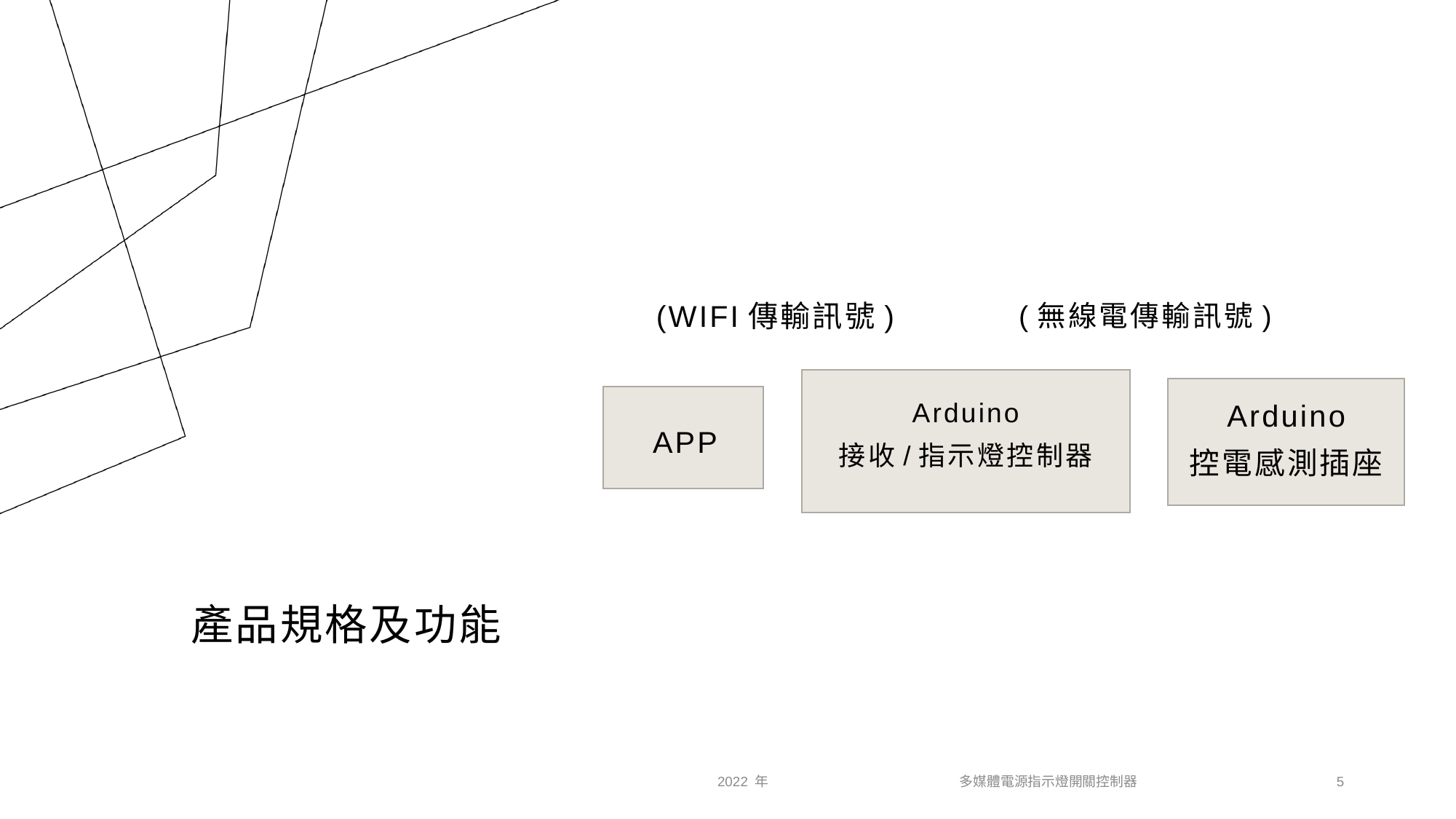

(WIFI傳輸訊號)
(無線電傳輸訊號)

Arduino
接收/指示燈控制器
Arduino
控電感測插座
APP
# 產品規格及功能
2022 年
多媒體電源指示燈開關控制器
5